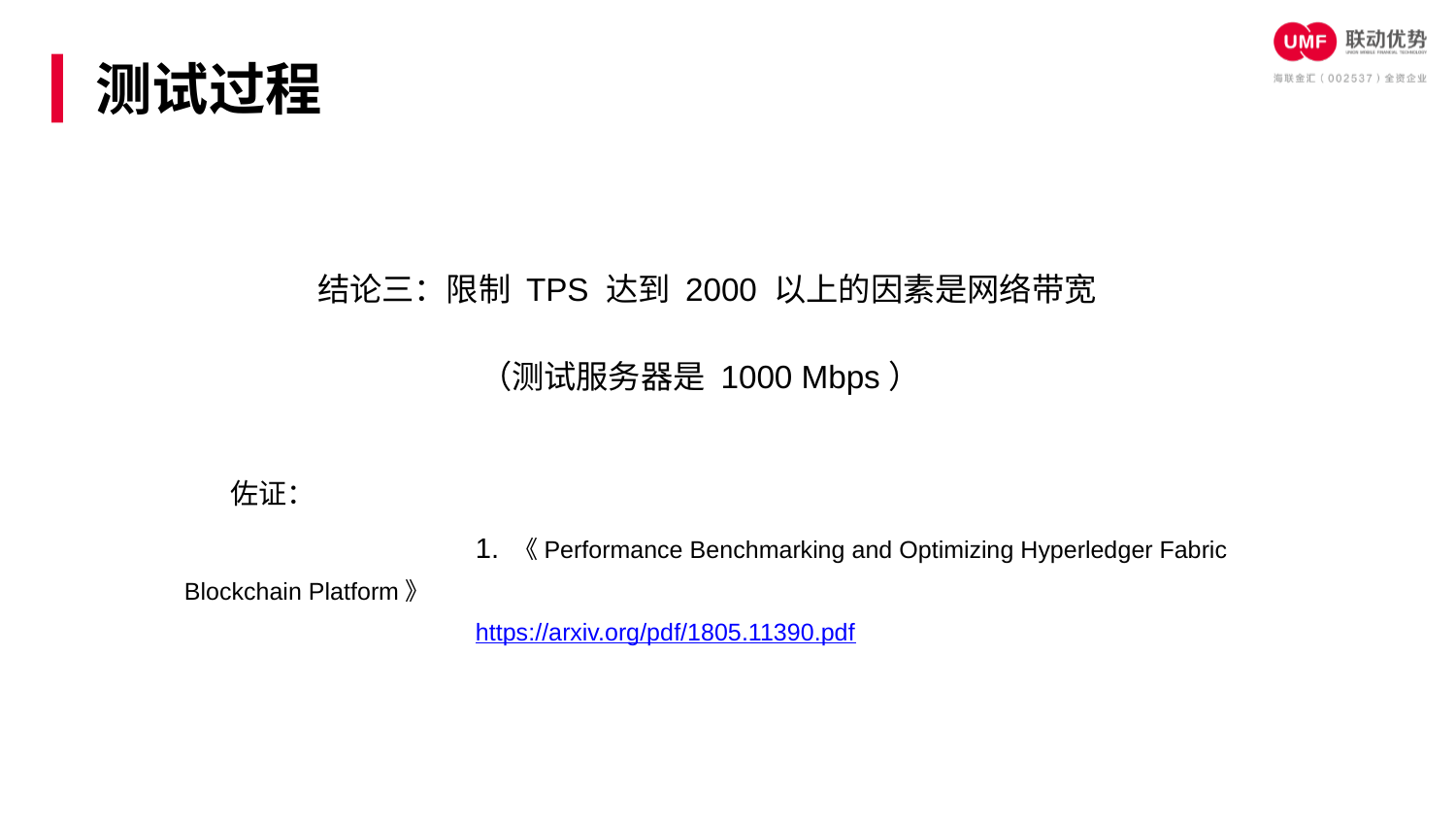

测试过程
结论三：限制 TPS 达到 2000 以上的因素是网络带宽
（测试服务器是 1000 Mbps）
佐证：
		1. 《Performance Benchmarking and Optimizing Hyperledger Fabric Blockchain Platform》
 		https://arxiv.org/pdf/1805.11390.pdf